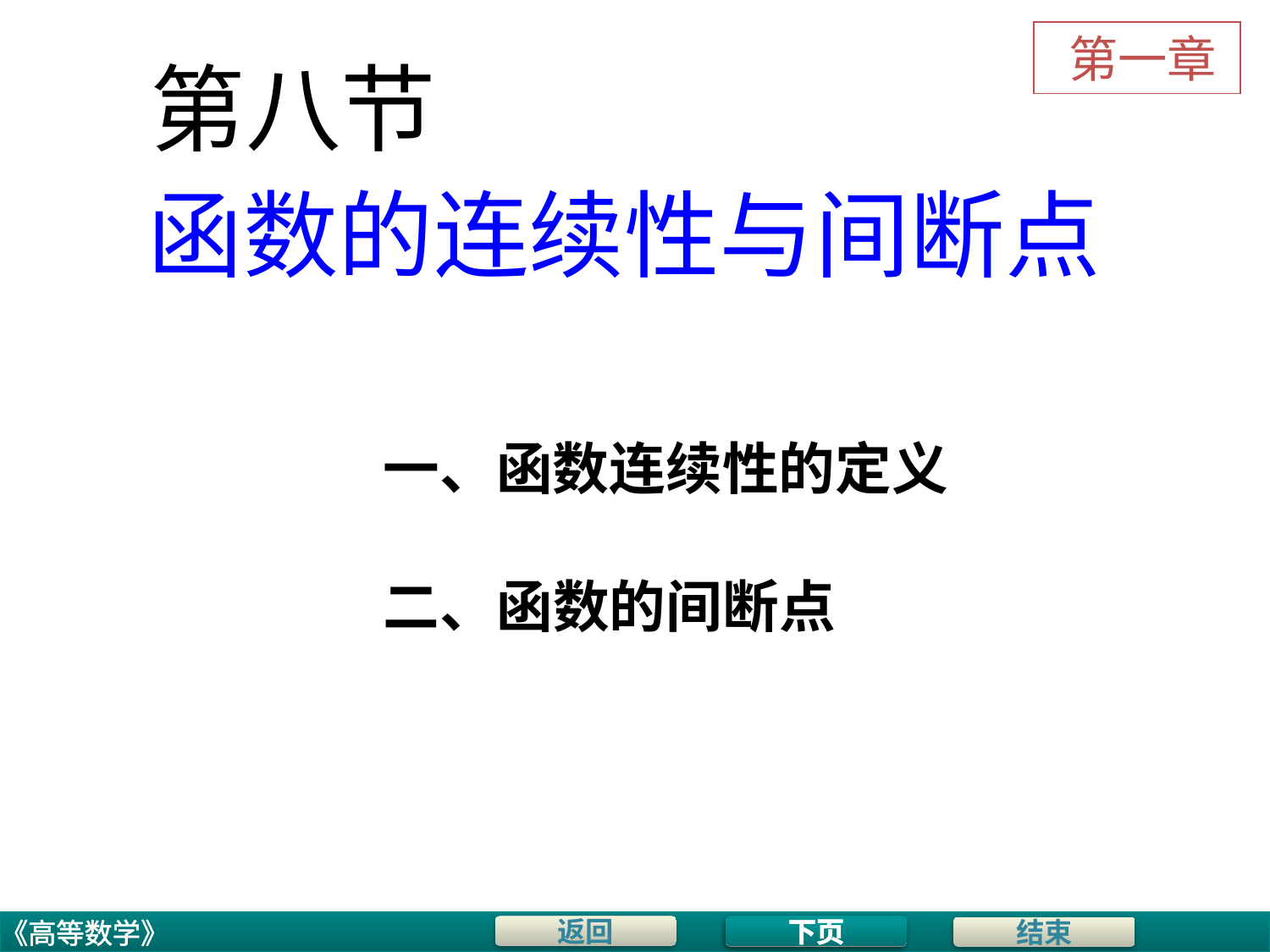

第一章
# 第八节
函数的连续性与间断点
一、函数连续性的定义
二、函数的间断点
下页